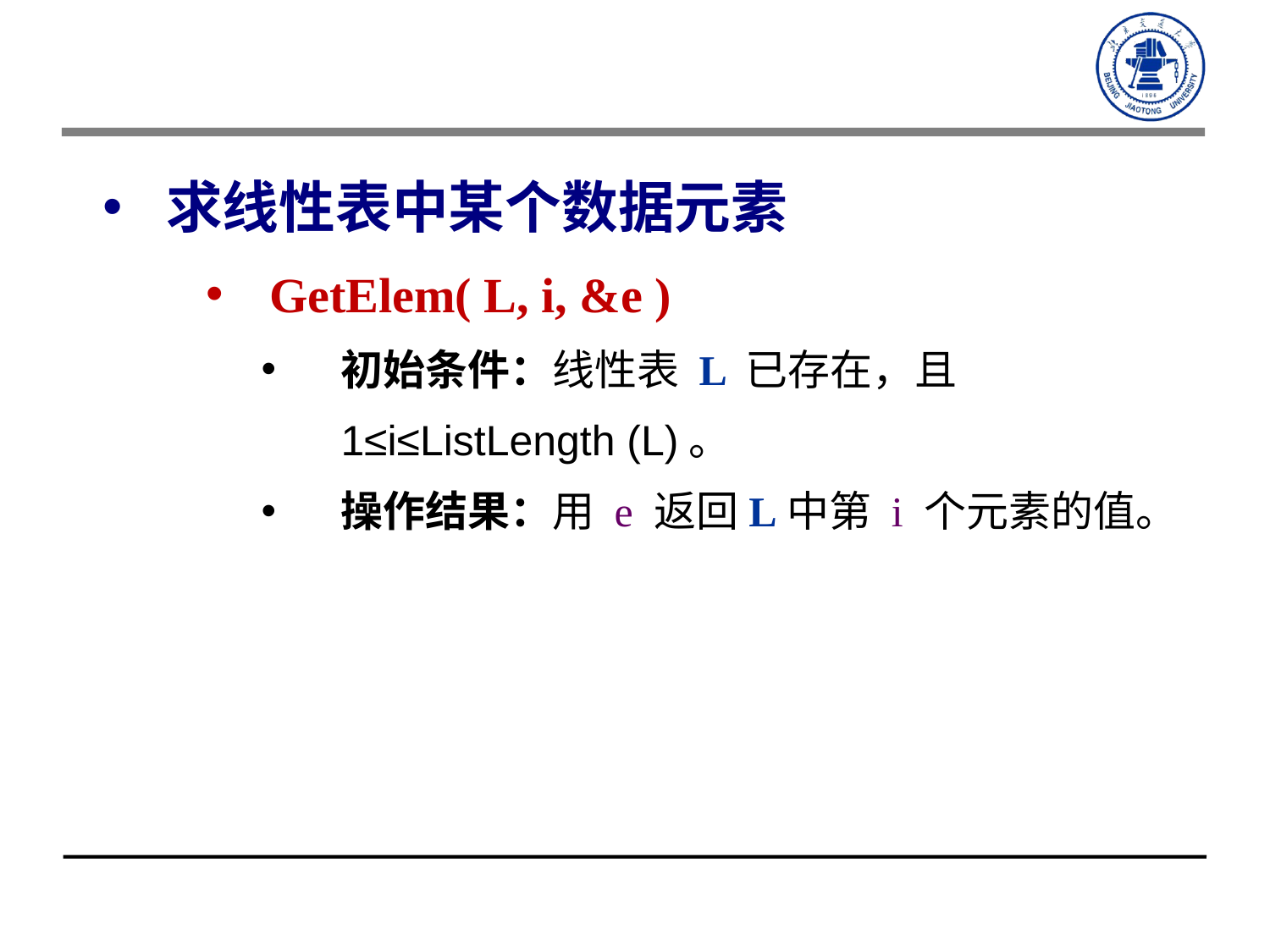

求线性表中某个数据元素
GetElem( L, i, &e )
初始条件：线性表 L 已存在，且 1≤i≤ListLength (L)。
操作结果：用 e 返回L中第 i 个元素的值。